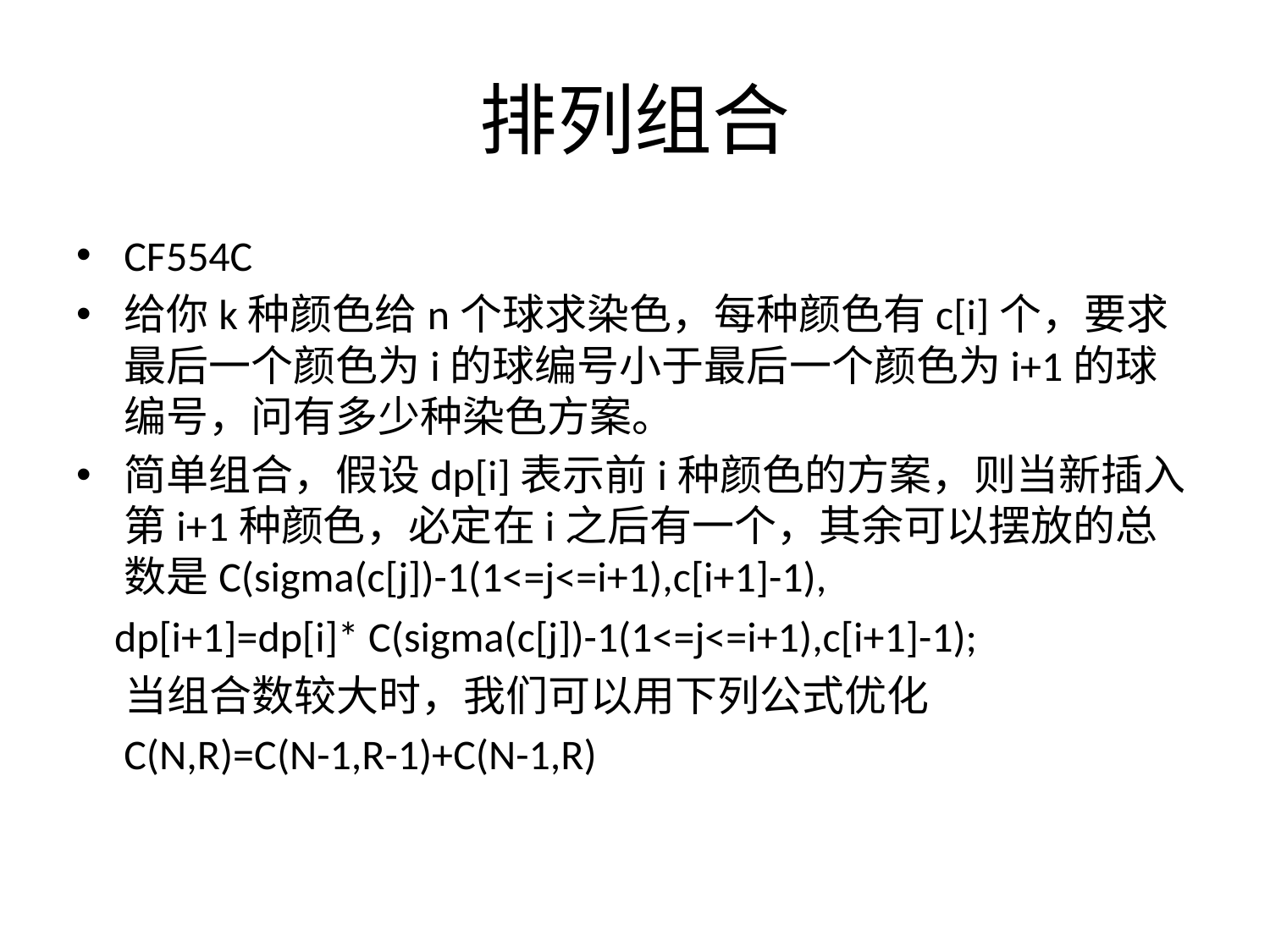

# 排列组合
CF554C
给你k种颜色给n个球求染色，每种颜色有c[i]个，要求最后一个颜色为i的球编号小于最后一个颜色为i+1的球编号，问有多少种染色方案。
简单组合，假设dp[i]表示前i种颜色的方案，则当新插入第i+1种颜色，必定在i之后有一个，其余可以摆放的总数是C(sigma(c[j])-1(1<=j<=i+1),c[i+1]-1),
    dp[i+1]=dp[i]* C(sigma(c[j])-1(1<=j<=i+1),c[i+1]-1);
    当组合数较大时，我们可以用下列公式优化
     C(N,R)=C(N-1,R-1)+C(N-1,R)